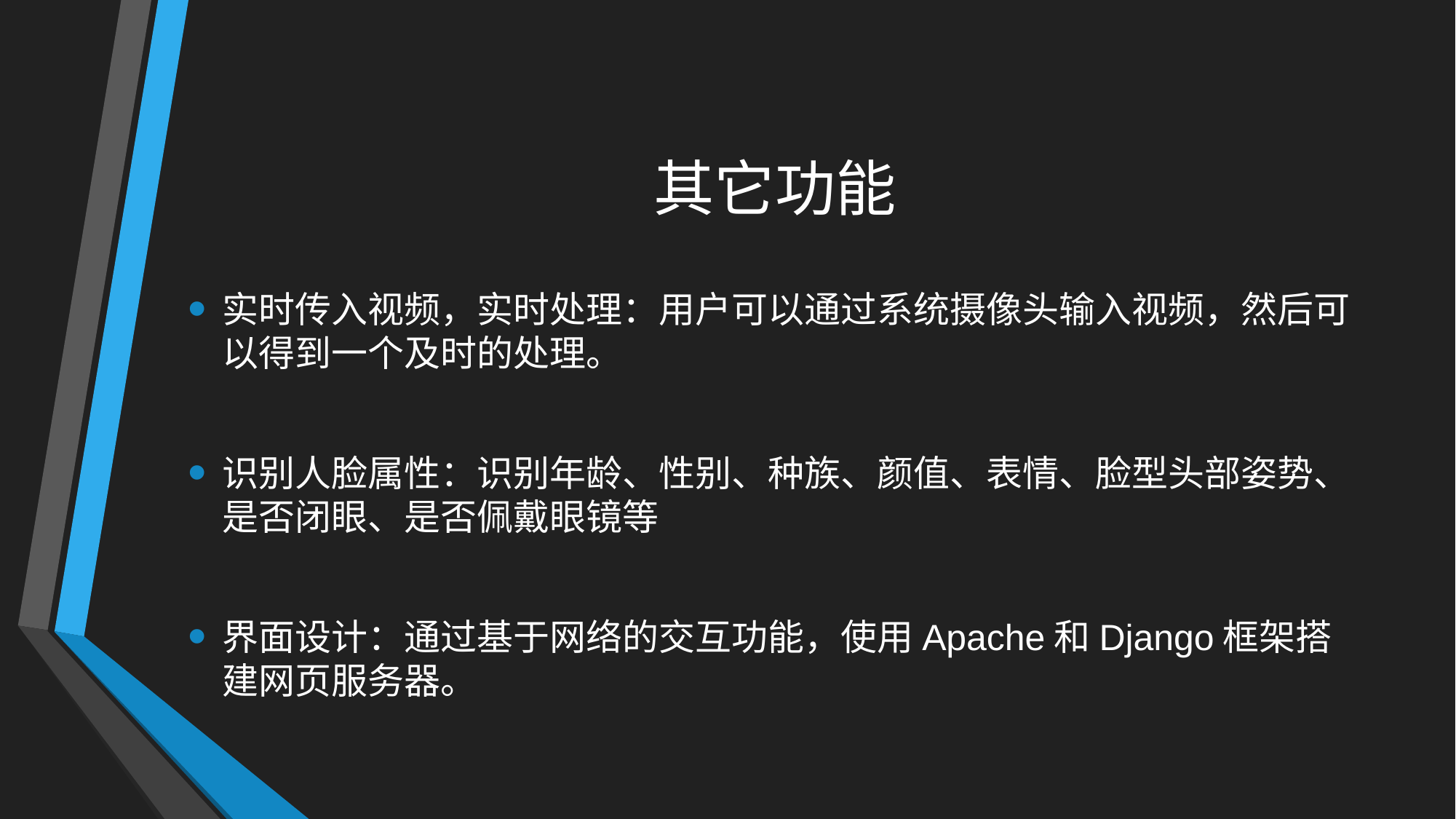

# 其它功能

实时传入视频，实时处理：用户可以通过系统摄像头输入视频，然后可以得到一个及时的处理。

识别人脸属性：识别年龄、性别、种族、颜值、表情、脸型头部姿势、是否闭眼、是否佩戴眼镜等

界面设计：通过基于网络的交互功能，使用Apache和Django框架搭建网页服务器。